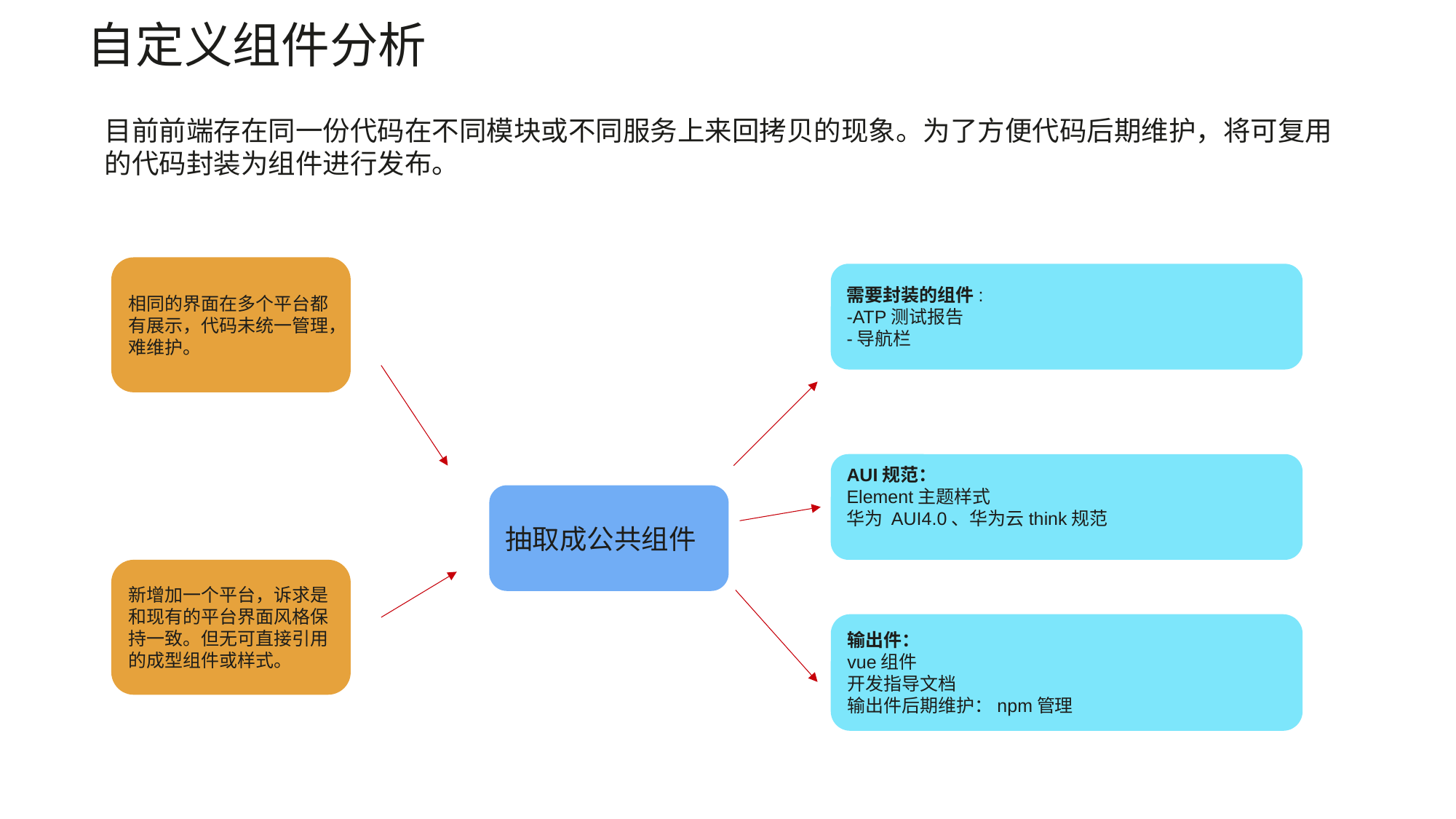

自定义组件分析
目前前端存在同一份代码在不同模块或不同服务上来回拷贝的现象。为了方便代码后期维护，将可复用的代码封装为组件进行发布。
相同的界面在多个平台都有展示，代码未统一管理，难维护。
需要封装的组件:
-ATP测试报告
-导航栏
AUI规范：
Element主题样式
华为 AUI4.0、华为云think规范

抽取成公共组件
新增加一个平台，诉求是和现有的平台界面风格保持一致。但无可直接引用的成型组件或样式。
输出件：
vue组件
开发指导文档
输出件后期维护：npm管理